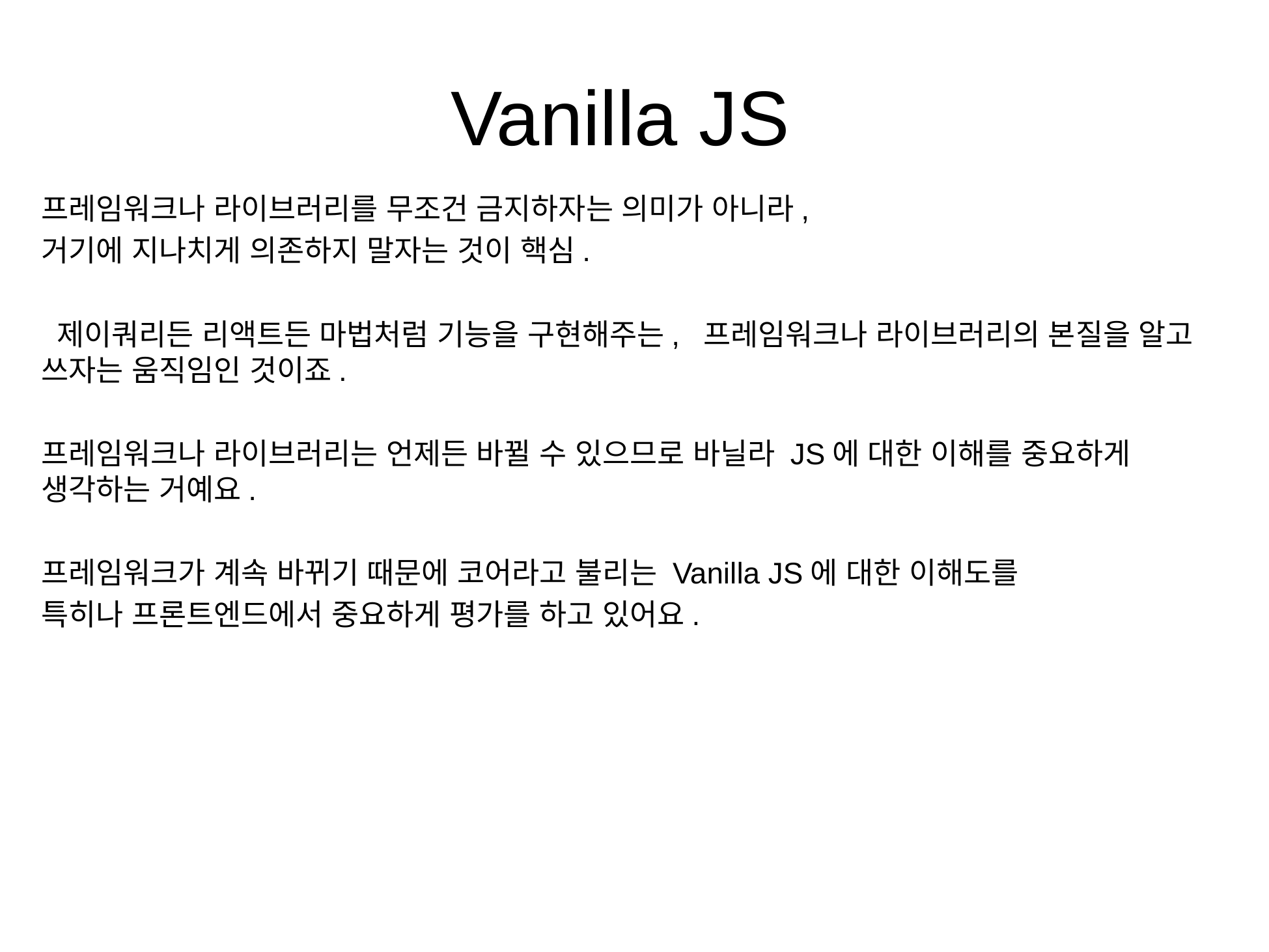

# Vanilla JS
프레임워크나 라이브러리를 무조건 금지하자는 의미가 아니라,
거기에 지나치게 의존하지 말자는 것이 핵심.

 제이쿼리든 리액트든 마법처럼 기능을 구현해주는,  프레임워크나 라이브러리의 본질을 알고 쓰자는 움직임인 것이죠.

프레임워크나 라이브러리는 언제든 바뀔 수 있으므로 바닐라 JS에 대한 이해를 중요하게 생각하는 거예요.

프레임워크가 계속 바뀌기 때문에 코어라고 불리는 Vanilla JS에 대한 이해도를
특히나 프론트엔드에서 중요하게 평가를 하고 있어요.